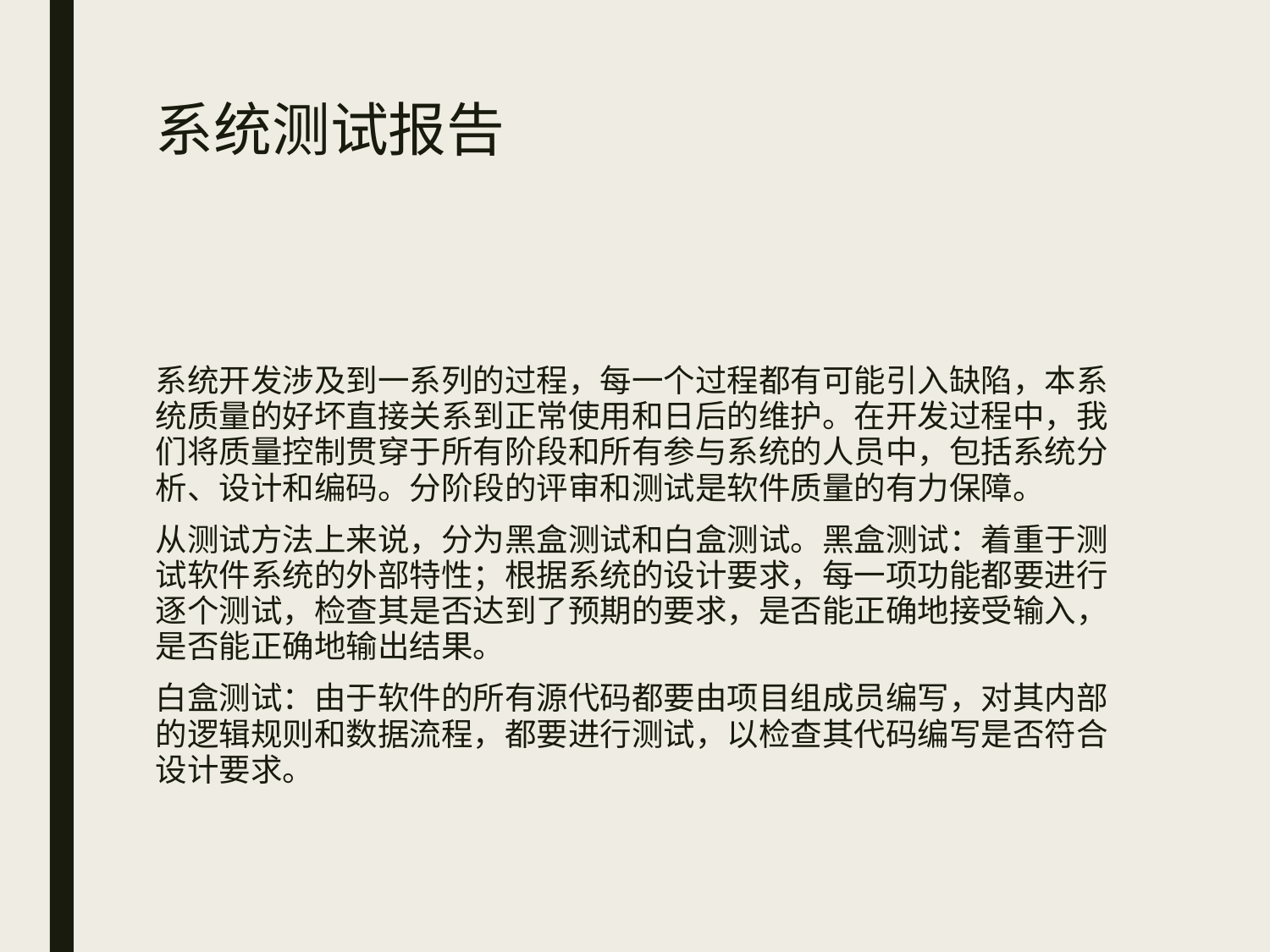

# 系统测试报告
系统开发涉及到一系列的过程，每一个过程都有可能引入缺陷，本系统质量的好坏直接关系到正常使用和日后的维护。在开发过程中，我们将质量控制贯穿于所有阶段和所有参与系统的人员中，包括系统分析、设计和编码。分阶段的评审和测试是软件质量的有力保障。
从测试方法上来说，分为黑盒测试和白盒测试。黑盒测试：着重于测试软件系统的外部特性；根据系统的设计要求，每一项功能都要进行逐个测试，检查其是否达到了预期的要求，是否能正确地接受输入，是否能正确地输出结果。
白盒测试：由于软件的所有源代码都要由项目组成员编写，对其内部的逻辑规则和数据流程，都要进行测试，以检查其代码编写是否符合设计要求。